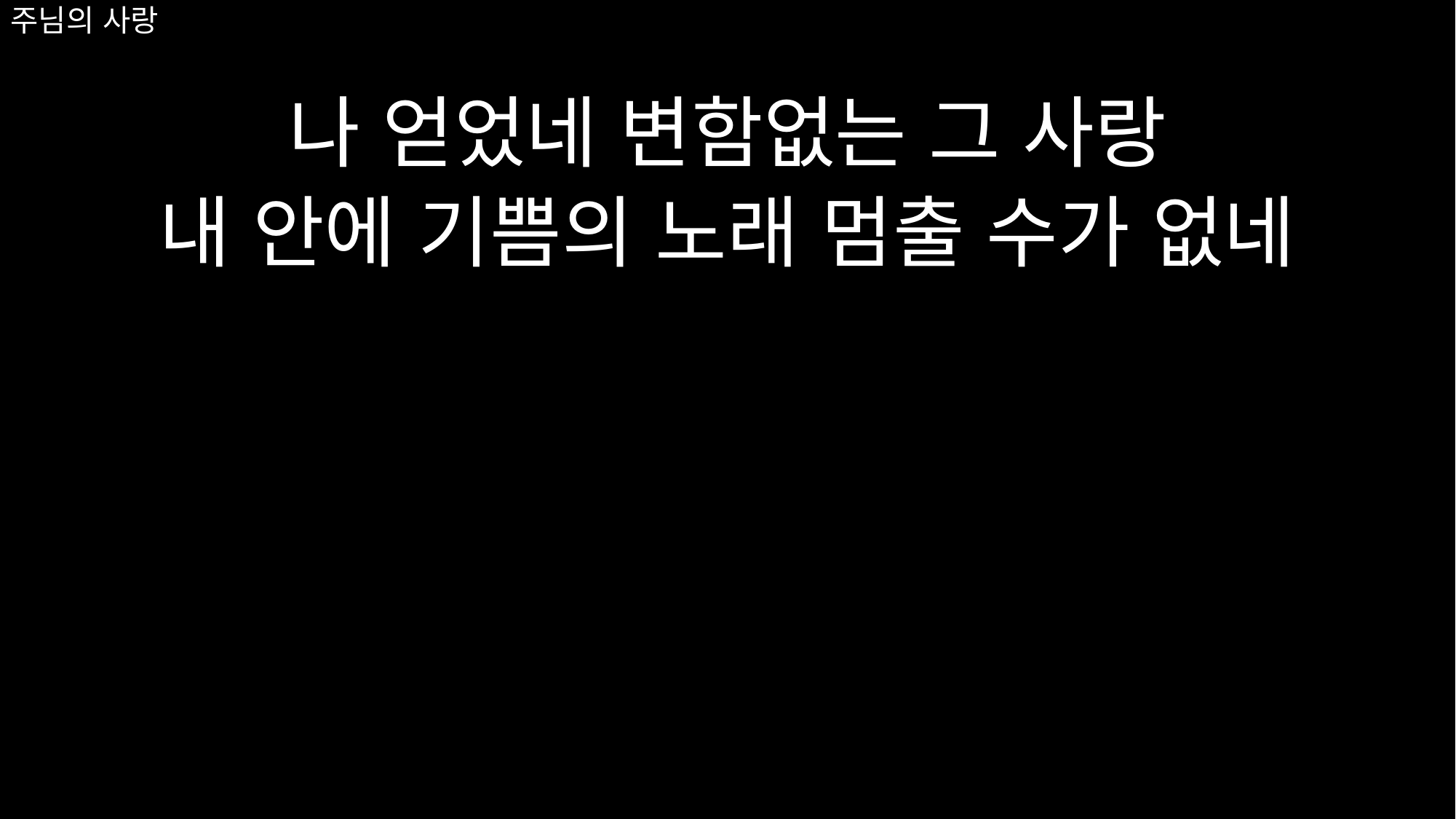

# 주님의 사랑
나 얻었네 변함없는 그 사랑
내 안에 기쁨의 노래 멈출 수가 없네